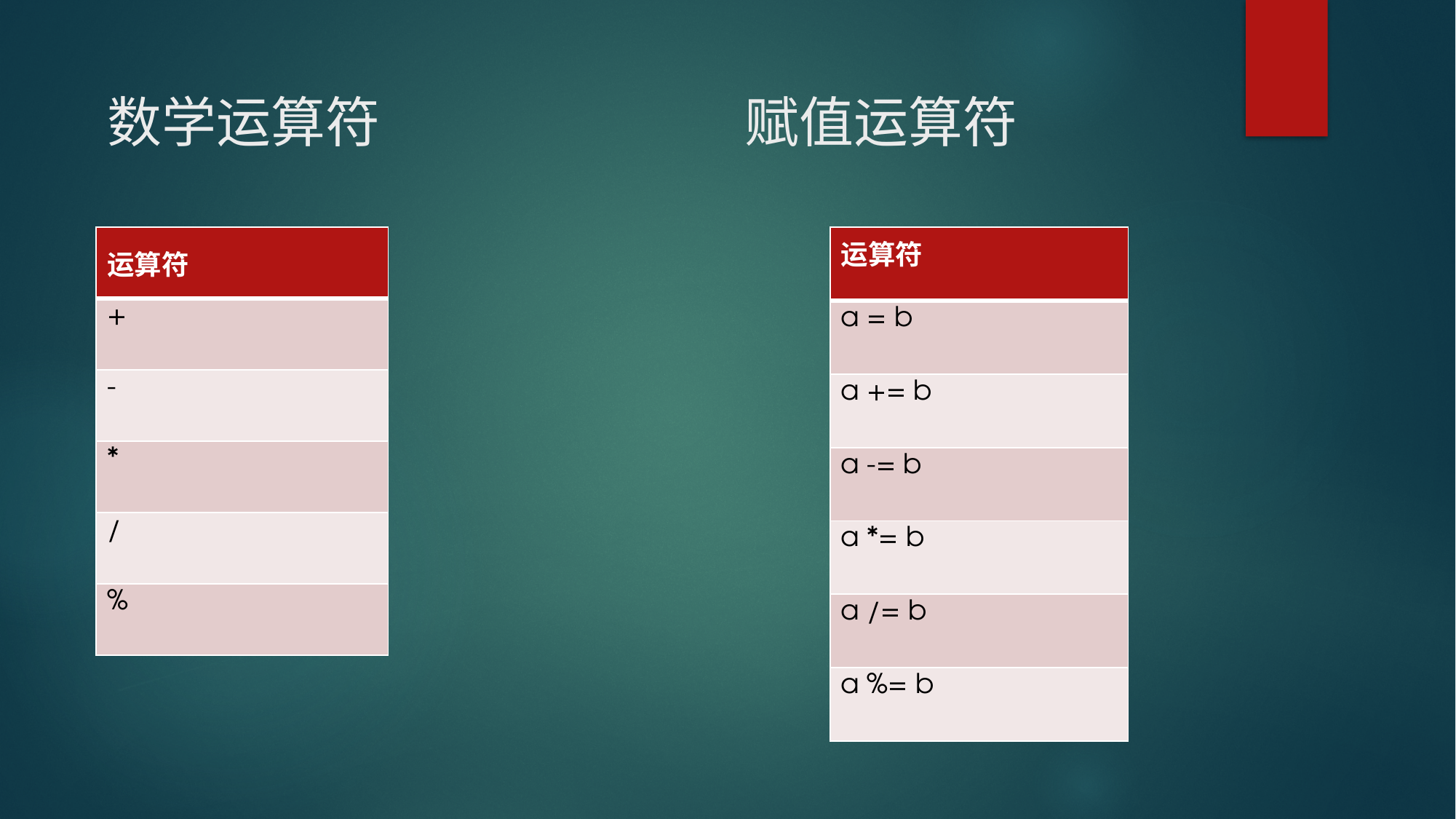

# 数学运算符                              赋值运算符
| 运算符 |
| --- |
| + |
| - |
| \* |
| / |
| % |
| 运算符 |
| --- |
| a = b |
| a += b |
| a -= b |
| a \*= b |
| a /= b |
| a %= b |